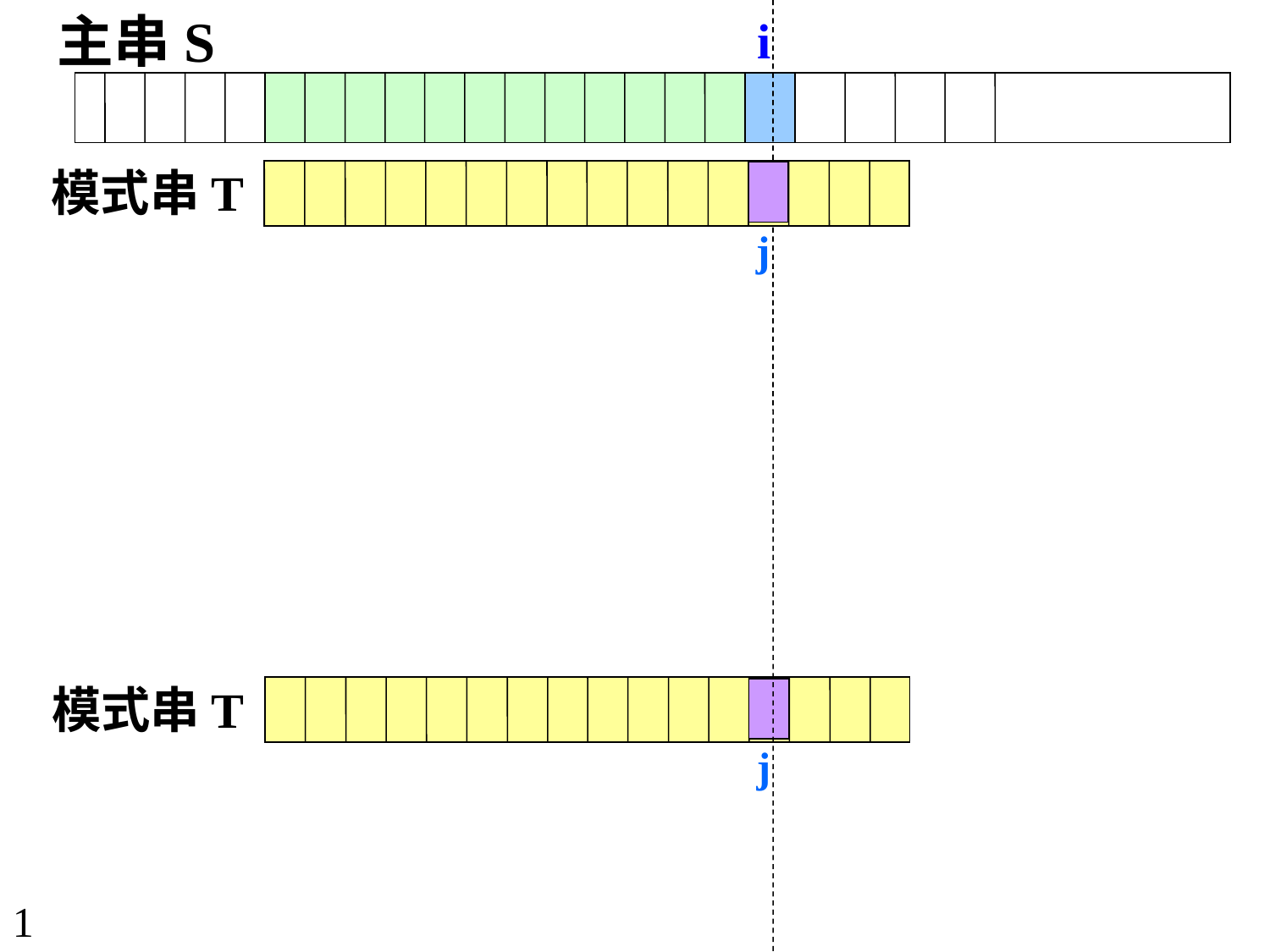

主串S

i

模式串T

j
模式串T

j
1